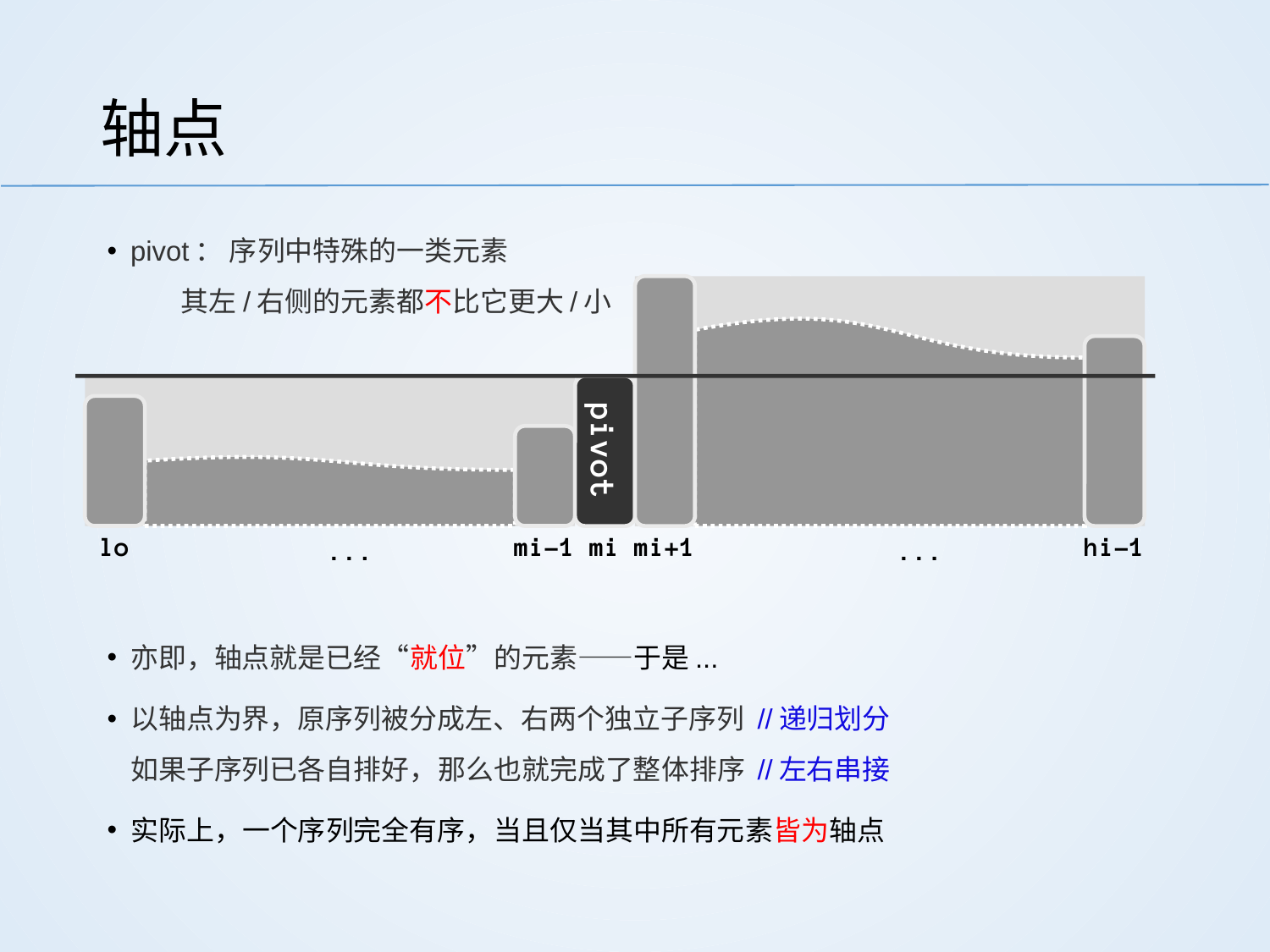

# 轴点
pivot： 序列中特殊的一类元素
        其左/右侧的元素都不比它更大/小

亦即，轴点就是已经“就位”的元素——于是...
以轴点为界，原序列被分成左、右两个独立子序列 //递归划分
如果子序列已各自排好，那么也就完成了整体排序 //左右串接
实际上，一个序列完全有序，当且仅当其中所有元素皆为轴点

pivot

lo
mi-1
mi
mi+1
hi-1
...
...